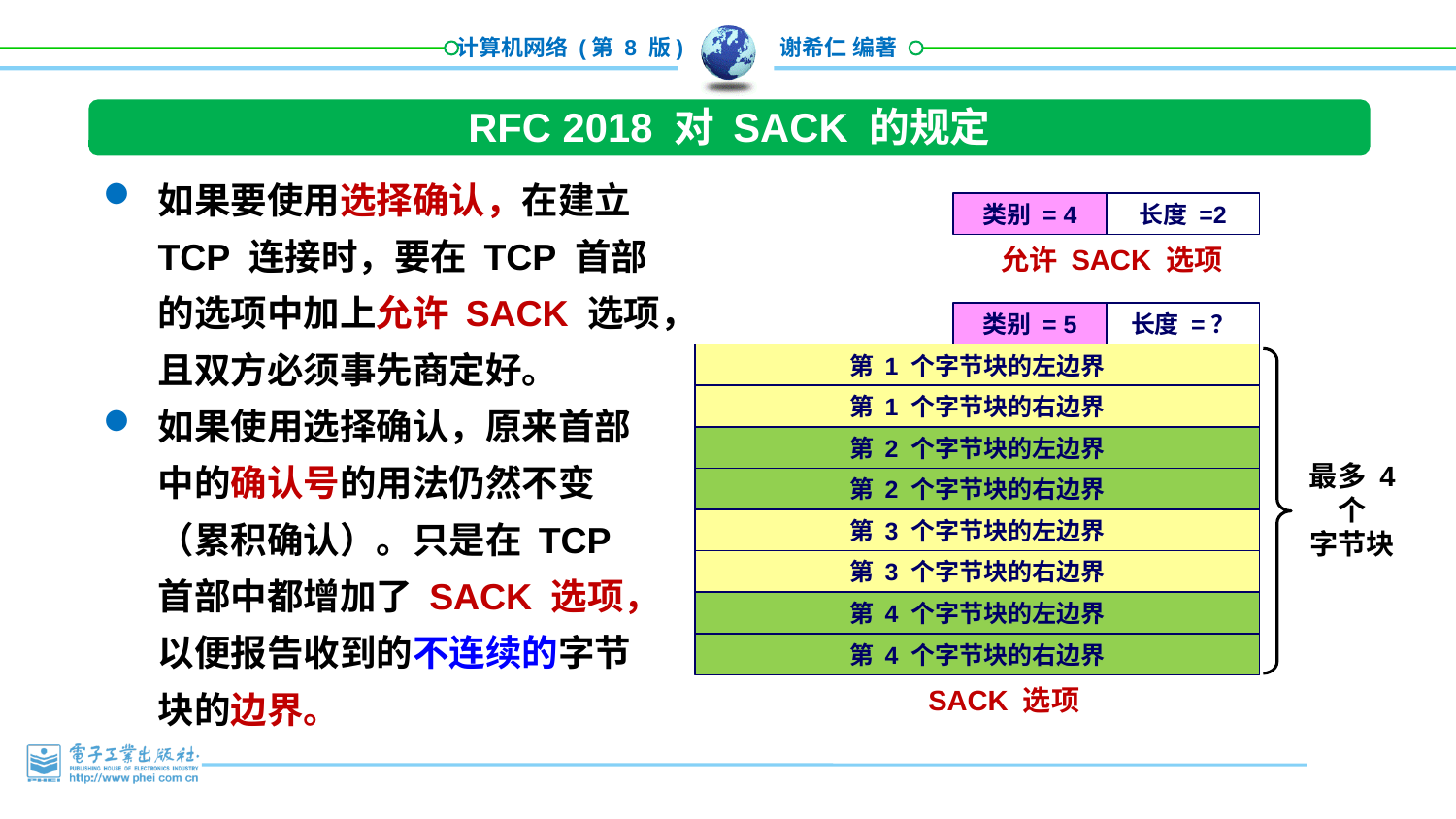

RFC 2018 对 SACK 的规定

如果要使用选择确认，在建立 TCP 连接时，要在 TCP 首部的选项中加上允许 SACK 选项，且双方必须事先商定好。
如果使用选择确认，原来首部中的确认号的用法仍然不变（累积确认）。只是在 TCP 首部中都增加了 SACK 选项，以便报告收到的不连续的字节块的边界。
类别 = 4
长度 =2
允许 SACK 选项
类别 = 5
长度 =？
第 1 个字节块的左边界
第 1 个字节块的右边界
第 2 个字节块的左边界
第 2 个字节块的右边界
第 3 个字节块的左边界
第 3 个字节块的右边界
第 4 个字节块的左边界
第 4 个字节块的右边界

最多 4 个
字节块
SACK 选项